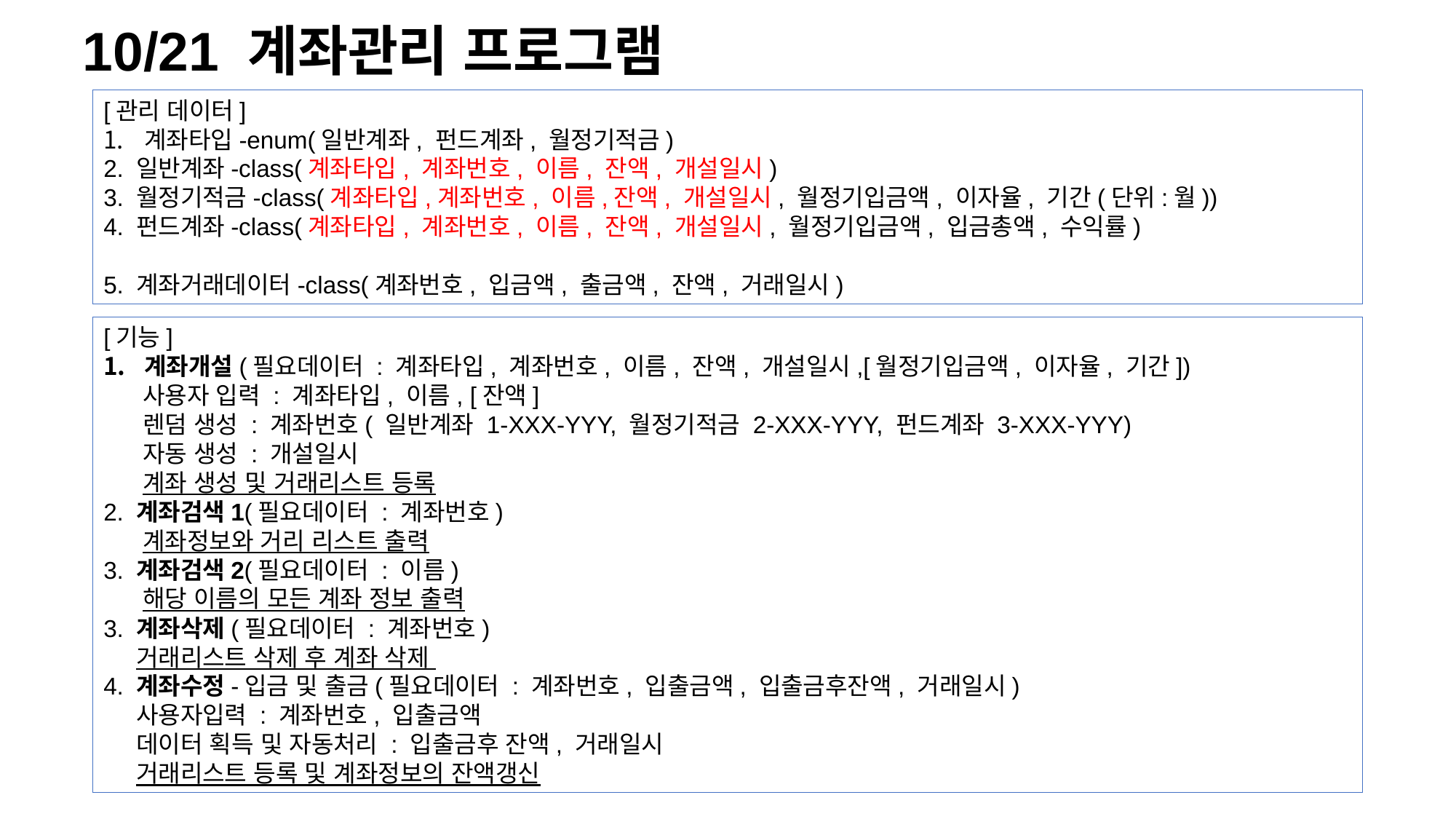

10/21 계좌관리 프로그램
[관리 데이터]
계좌타입-enum(일반계좌, 펀드계좌, 월정기적금)
2. 일반계좌-class(계좌타입, 계좌번호, 이름, 잔액, 개설일시)
3. 월정기적금-class(계좌타입,계좌번호, 이름,잔액, 개설일시, 월정기입금액, 이자율, 기간(단위:월))
4. 펀드계좌-class(계좌타입, 계좌번호, 이름, 잔액, 개설일시, 월정기입금액, 입금총액, 수익률)

5. 계좌거래데이터-class(계좌번호, 입금액, 출금액, 잔액, 거래일시)
[기능]
계좌개설(필요데이터 : 계좌타입, 계좌번호, 이름, 잔액, 개설일시,[월정기입금액, 이자율, 기간])
     사용자 입력 : 계좌타입, 이름, [잔액]
     렌덤 생성 : 계좌번호( 일반계좌 1-XXX-YYY, 월정기적금 2-XXX-YYY, 펀드계좌 3-XXX-YYY)
     자동 생성 : 개설일시
     계좌 생성 및 거래리스트 등록
2. 계좌검색1(필요데이터 : 계좌번호)
     계좌정보와 거리 리스트 출력
3. 계좌검색2(필요데이터 : 이름)
     해당 이름의 모든 계좌 정보 출력
3. 계좌삭제(필요데이터 : 계좌번호)
    거래리스트 삭제 후 계좌 삭제
4. 계좌수정-입금 및 출금(필요데이터 : 계좌번호, 입출금액, 입출금후잔액, 거래일시)
    사용자입력 : 계좌번호, 입출금액
    데이터 획득 및 자동처리 : 입출금후 잔액, 거래일시
    거래리스트 등록 및 계좌정보의 잔액갱신